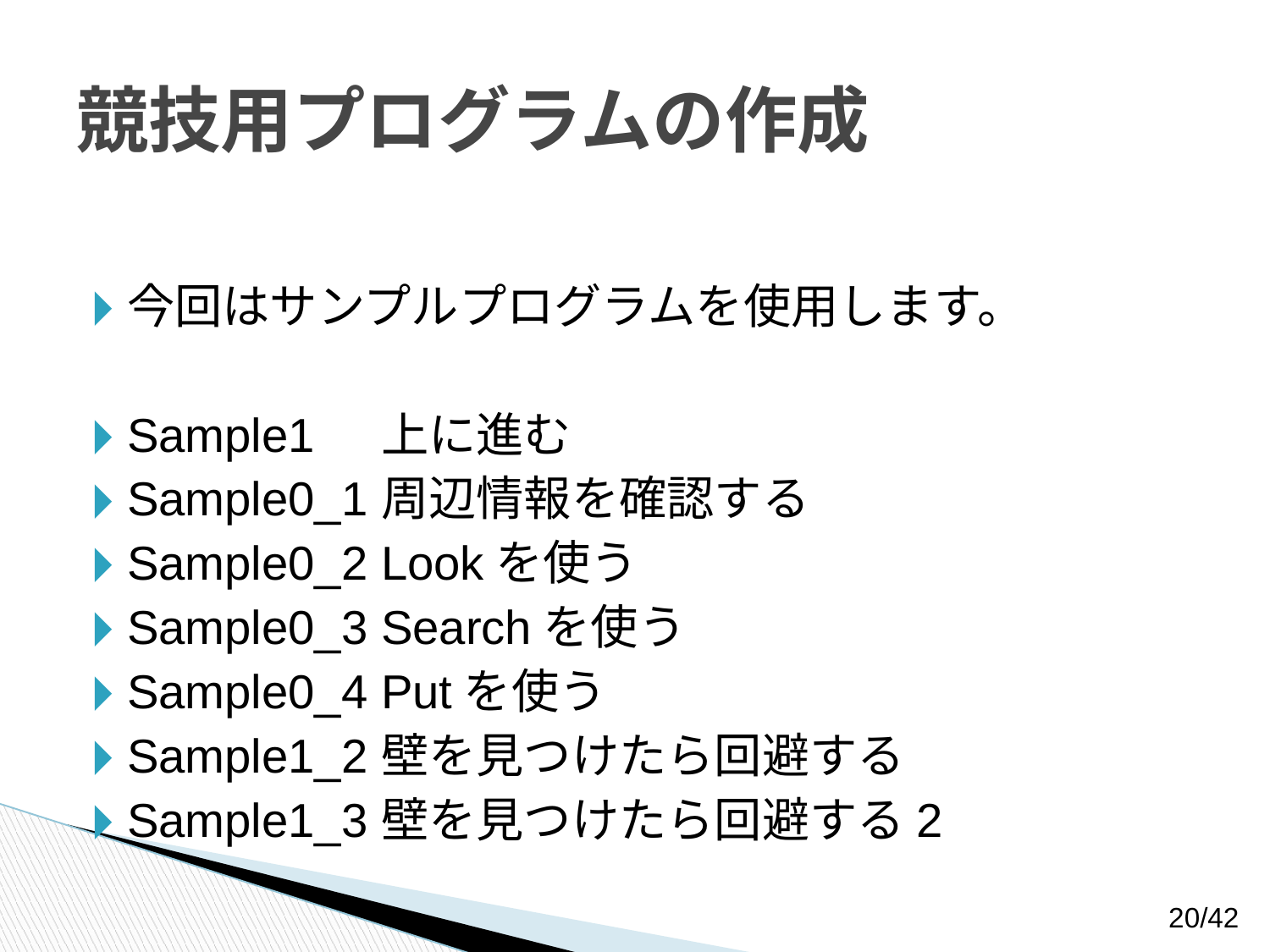

# 競技用プログラムの作成

今回はサンプルプログラムを使用します。

Sample1　	上に進む
Sample0_1	周辺情報を確認する
Sample0_2	Lookを使う
Sample0_3	Searchを使う
Sample0_4	Putを使う
Sample1_2	壁を見つけたら回避する
Sample1_3	壁を見つけたら回避する2
20/42